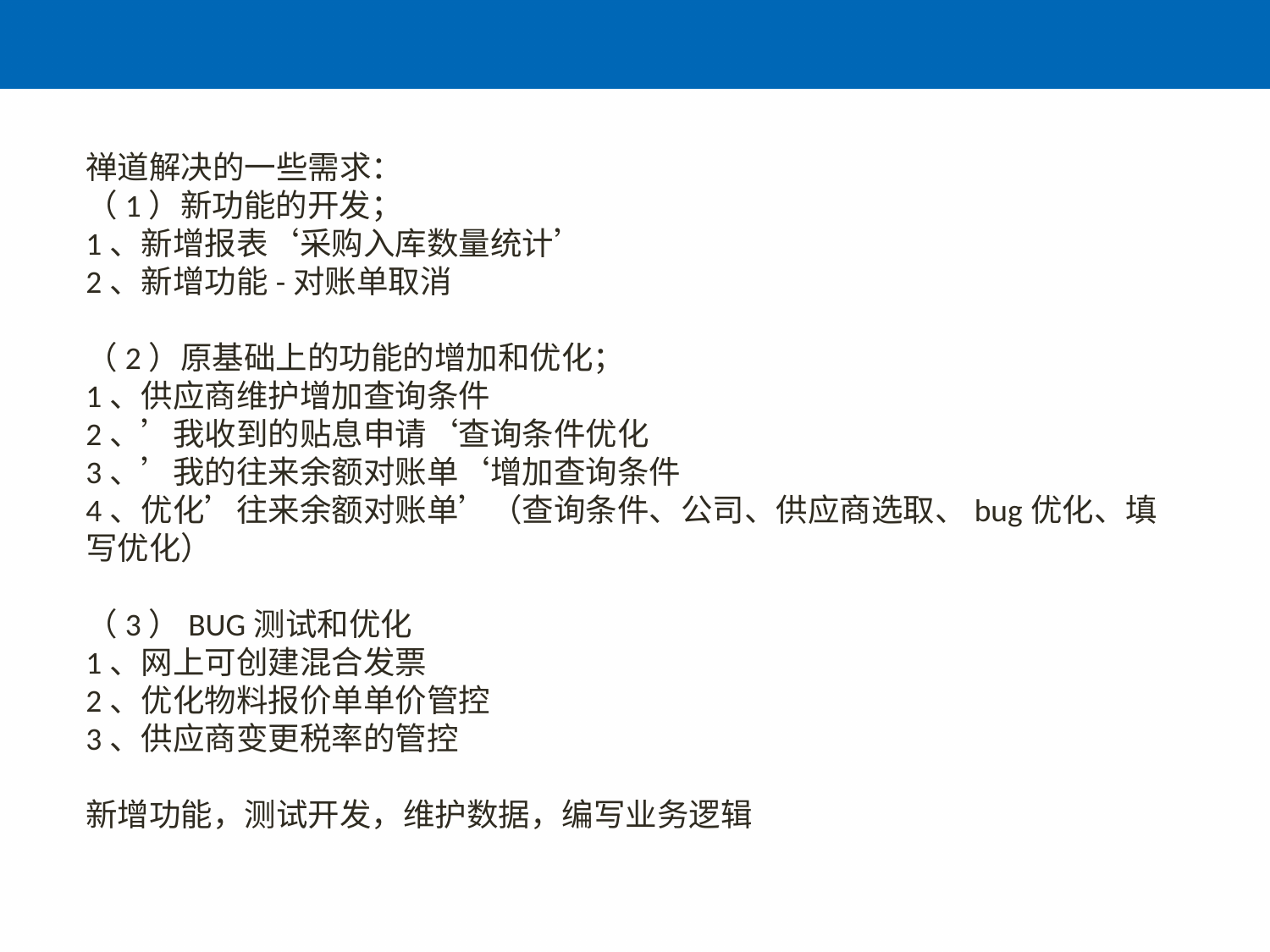

禅道解决的一些需求：
（1）新功能的开发；
1、新增报表‘采购入库数量统计’
2、新增功能-对账单取消

（2）原基础上的功能的增加和优化；
1、供应商维护增加查询条件
2、’我收到的贴息申请‘查询条件优化
3、’我的往来余额对账单‘增加查询条件
4、优化’往来余额对账单’（查询条件、公司、供应商选取、bug优化、填写优化）

（3）BUG测试和优化
1、网上可创建混合发票
2、优化物料报价单单价管控
3、供应商变更税率的管控

新增功能，测试开发，维护数据，编写业务逻辑